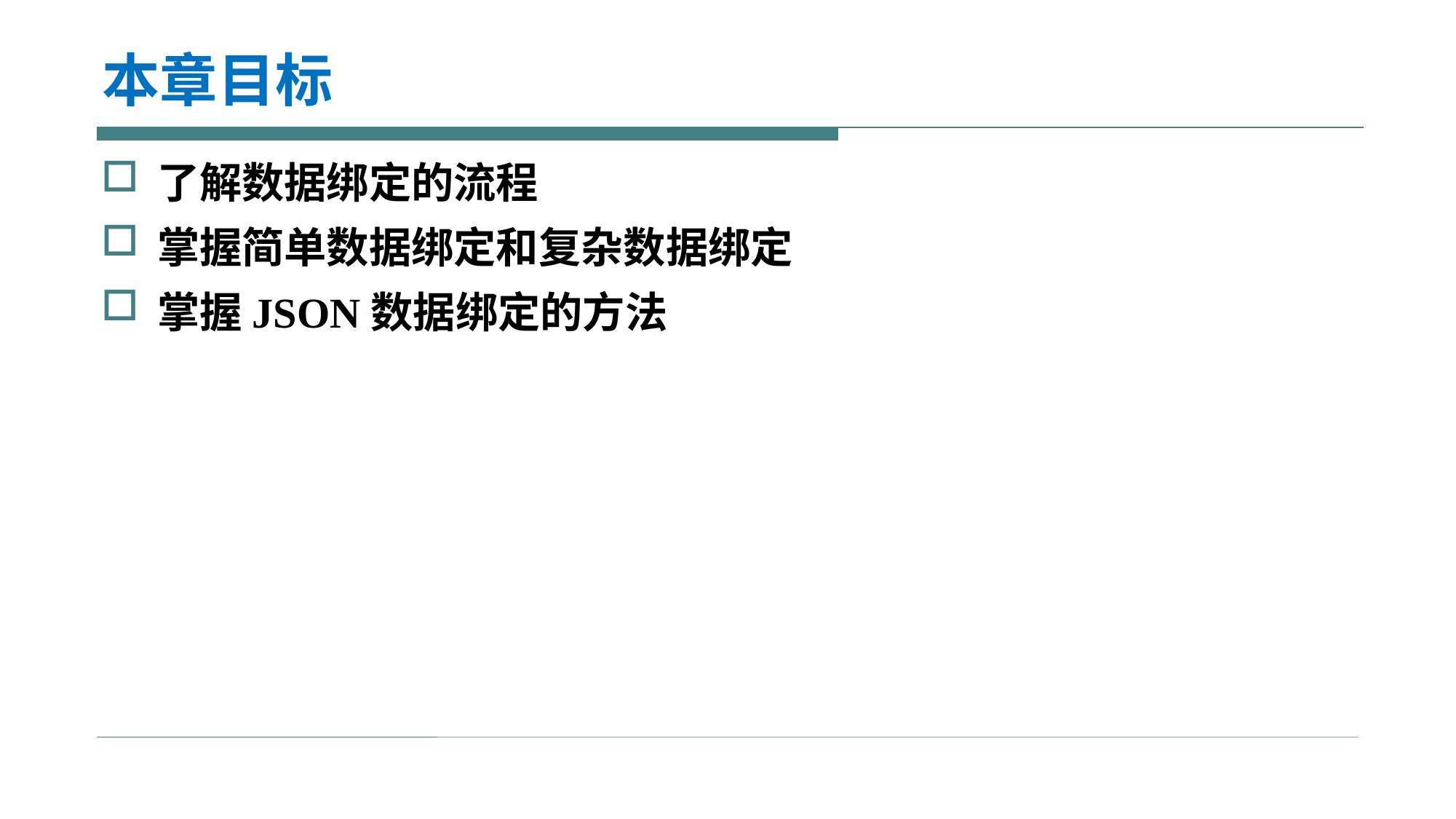

# 本章目标
了解数据绑定的流程
掌握简单数据绑定和复杂数据绑定
掌握JSON数据绑定的方法
2